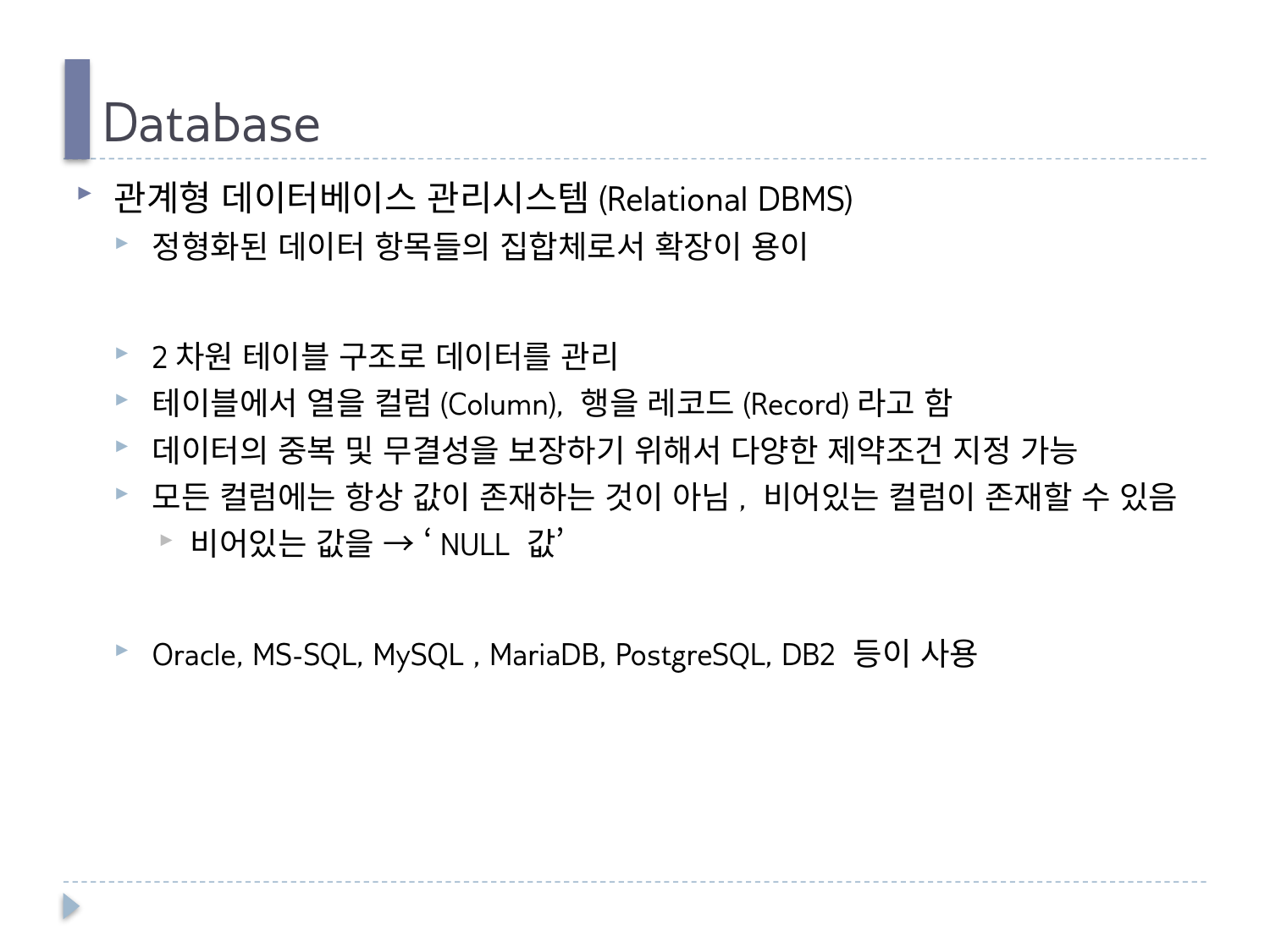

# Database
관계형 데이터베이스 관리시스템(Relational DBMS)
정형화된 데이터 항목들의 집합체로서 확장이 용이

2차원 테이블 구조로 데이터를 관리
테이블에서 열을 컬럼(Column), 행을 레코드(Record)라고 함
데이터의 중복 및 무결성을 보장하기 위해서 다양한 제약조건 지정 가능
모든 컬럼에는 항상 값이 존재하는 것이 아님, 비어있는 컬럼이 존재할 수 있음
비어있는 값을 → ‘NULL 값’

Oracle, MS-SQL, MySQL , MariaDB, PostgreSQL, DB2 등이 사용